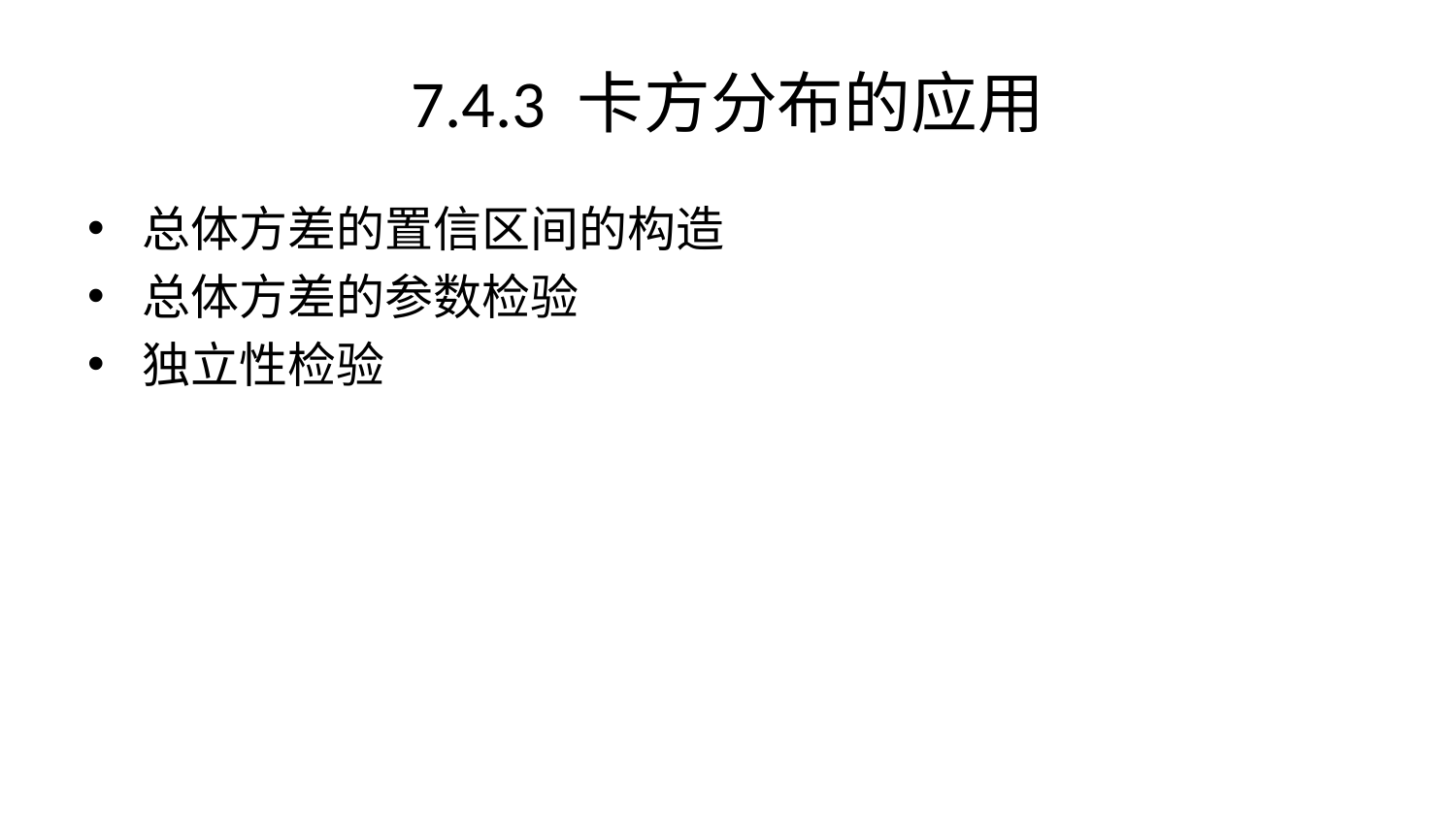

# 7.4.3 卡方分布的应用
总体方差的置信区间的构造
总体方差的参数检验
独立性检验